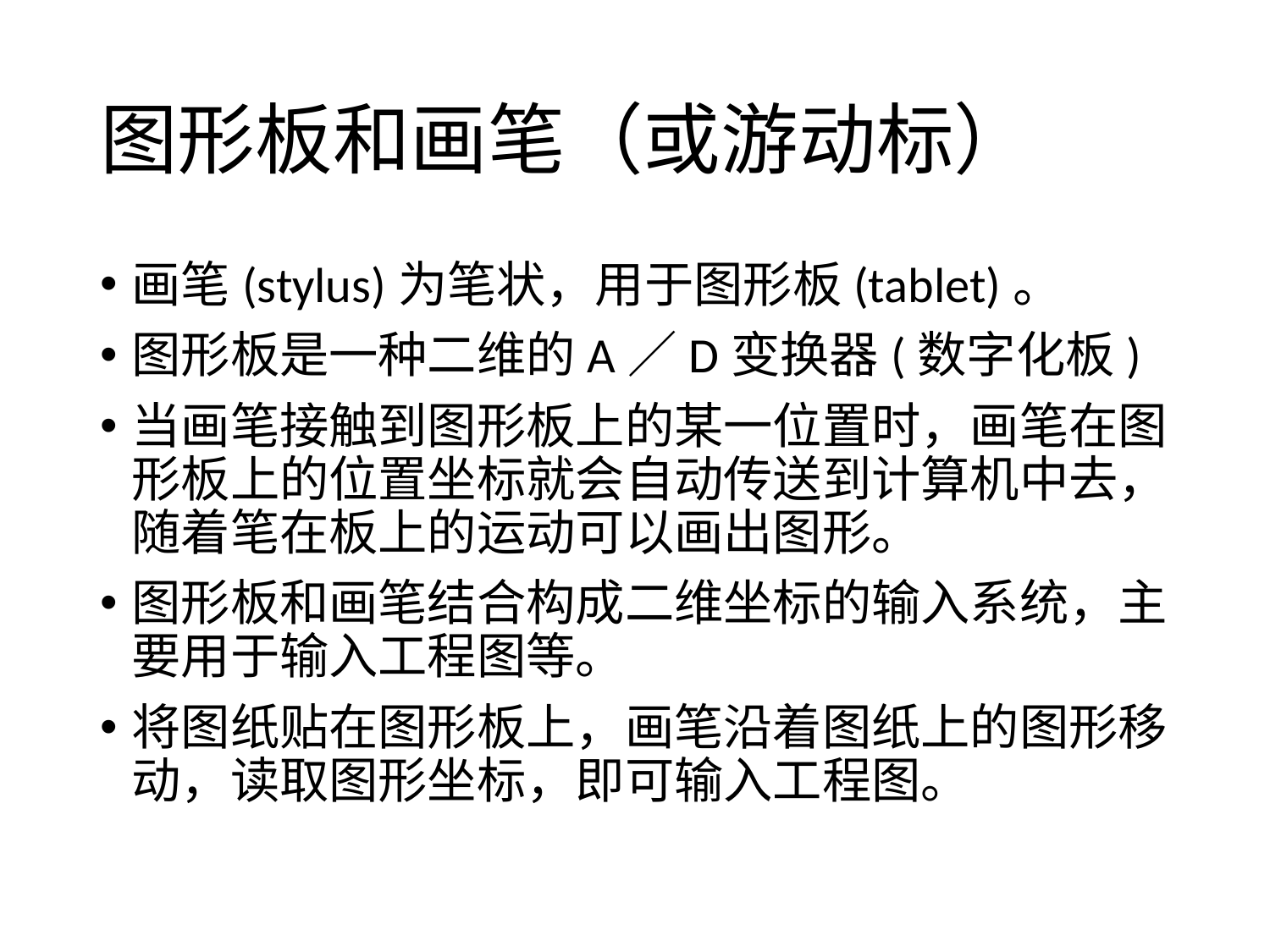

# 图形板和画笔（或游动标）
画笔(stylus)为笔状，用于图形板(tablet)。
图形板是一种二维的A／D变换器(数字化板)
当画笔接触到图形板上的某一位置时，画笔在图形板上的位置坐标就会自动传送到计算机中去，随着笔在板上的运动可以画出图形。
图形板和画笔结合构成二维坐标的输入系统，主要用于输入工程图等。
将图纸贴在图形板上，画笔沿着图纸上的图形移动，读取图形坐标，即可输入工程图。